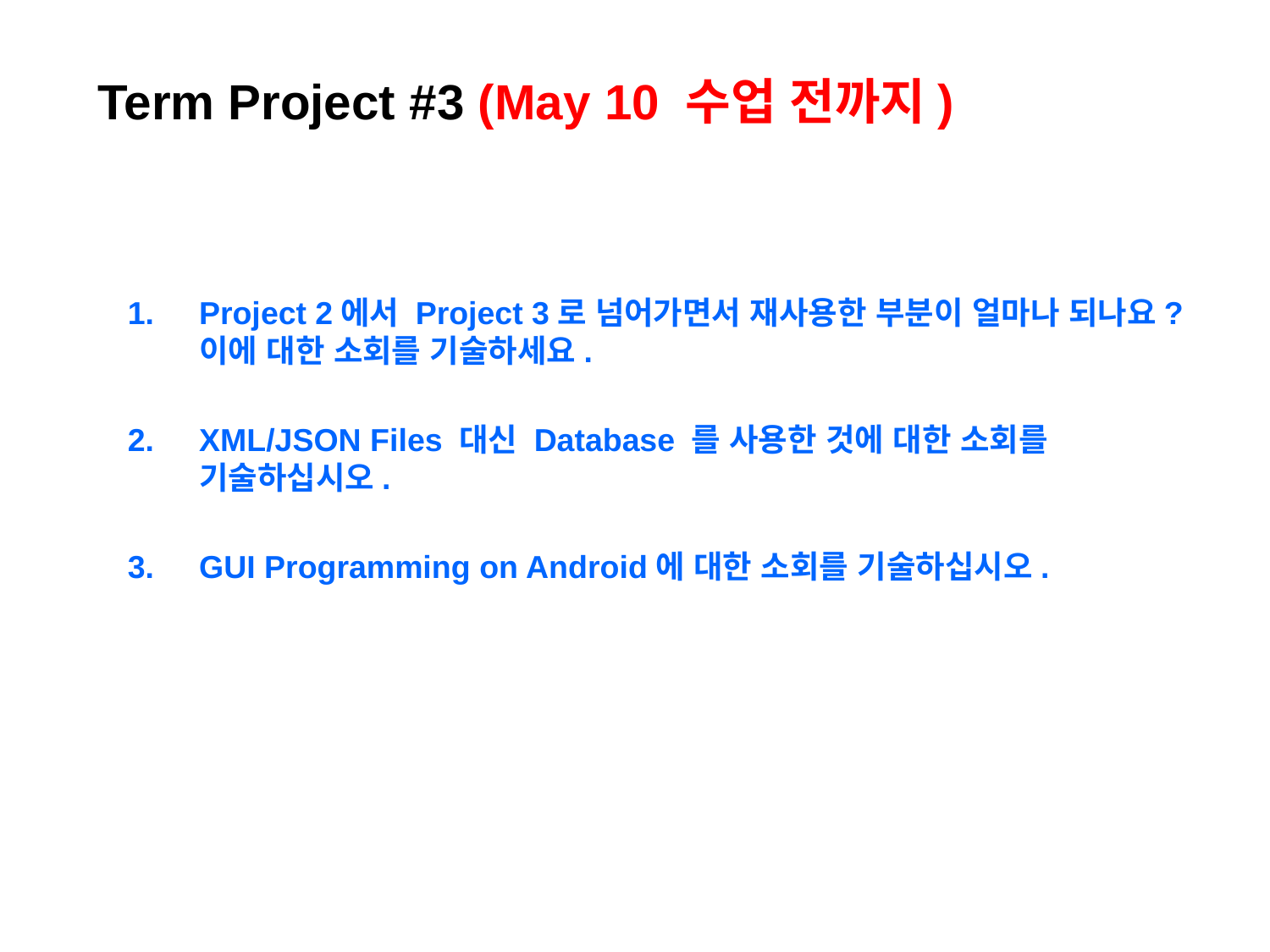

# Term Project #3 (May 10 수업 전까지)
Project 2에서 Project 3로 넘어가면서 재사용한 부분이 얼마나 되나요?  이에 대한 소회를 기술하세요.

XML/JSON Files 대신 Database 를 사용한 것에 대한 소회를 기술하십시오.

GUI Programming on Android에 대한 소회를 기술하십시오.